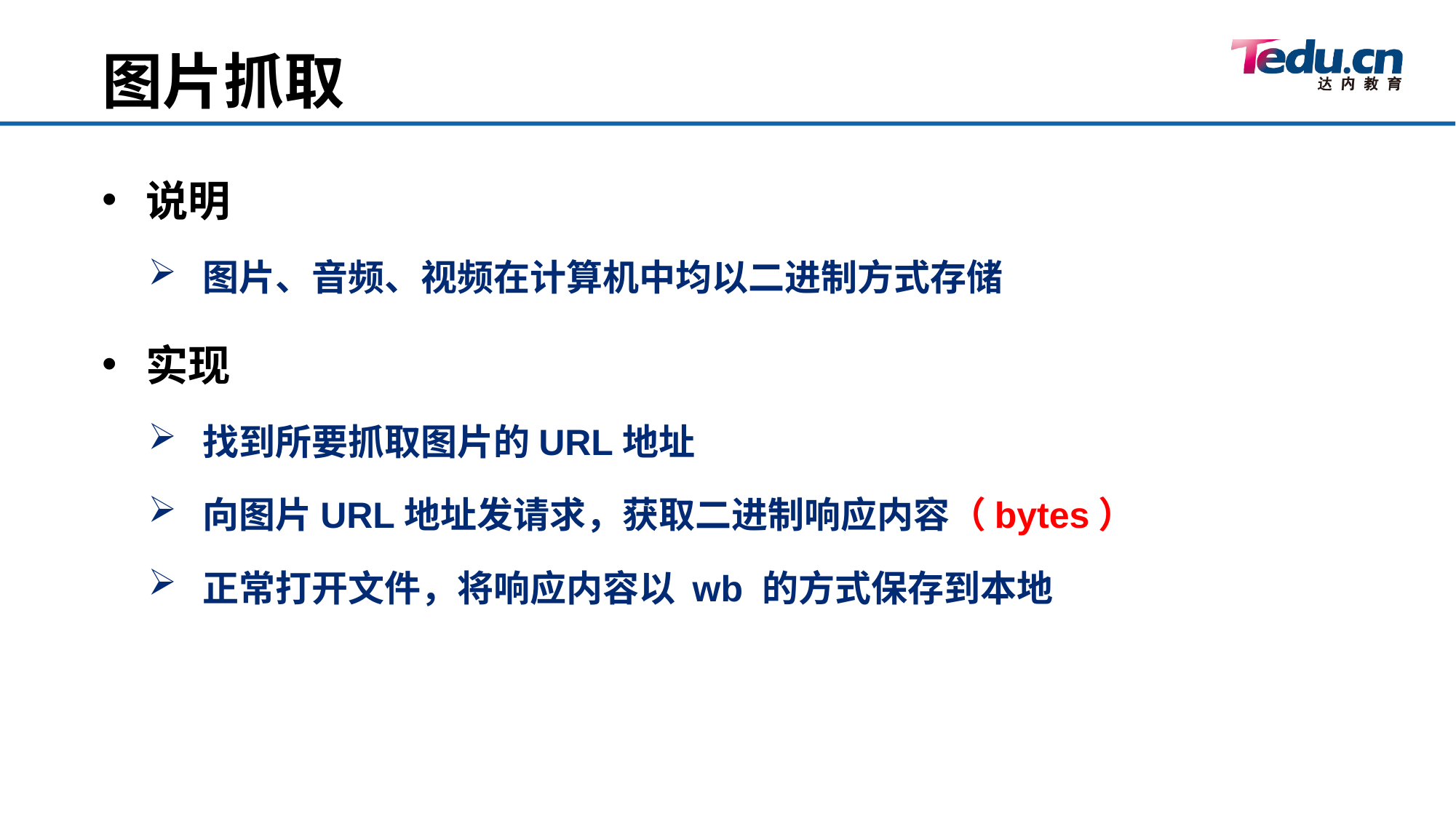

图片抓取
说明
图片、音频、视频在计算机中均以二进制方式存储
实现
找到所要抓取图片的URL地址
向图片URL地址发请求，获取二进制响应内容（bytes）
正常打开文件，将响应内容以 wb 的方式保存到本地